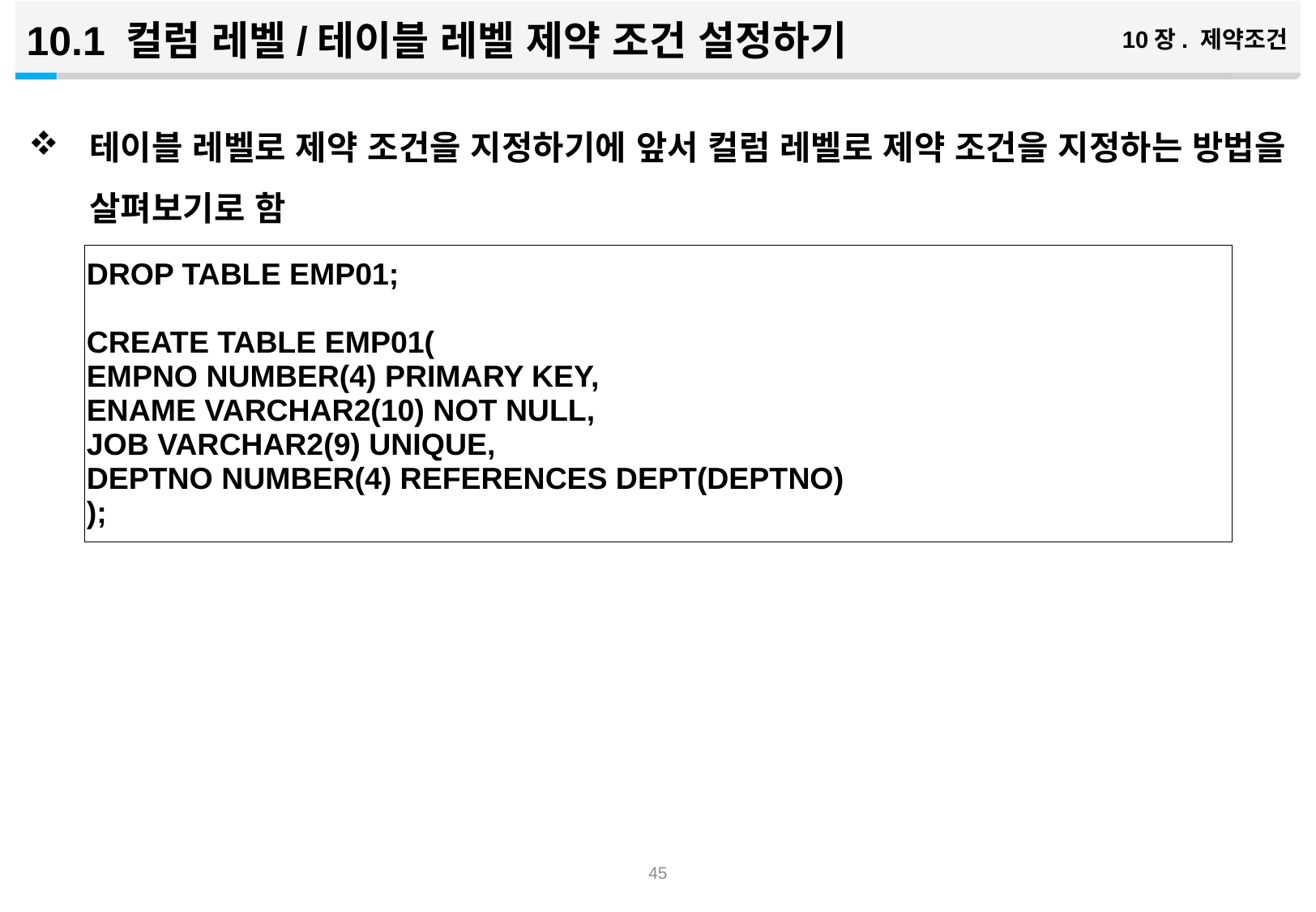

10.1 컬럼 레벨/테이블 레벨 제약 조건 설정하기
10장. 제약조건
테이블 레벨로 제약 조건을 지정하기에 앞서 컬럼 레벨로 제약 조건을 지정하는 방법을 살펴보기로 함

| DROP TABLE EMP01; CREATE TABLE EMP01( EMPNO NUMBER(4) PRIMARY KEY, ENAME VARCHAR2(10) NOT NULL, JOB VARCHAR2(9) UNIQUE, DEPTNO NUMBER(4) REFERENCES DEPT(DEPTNO) ); |
| --- |
45